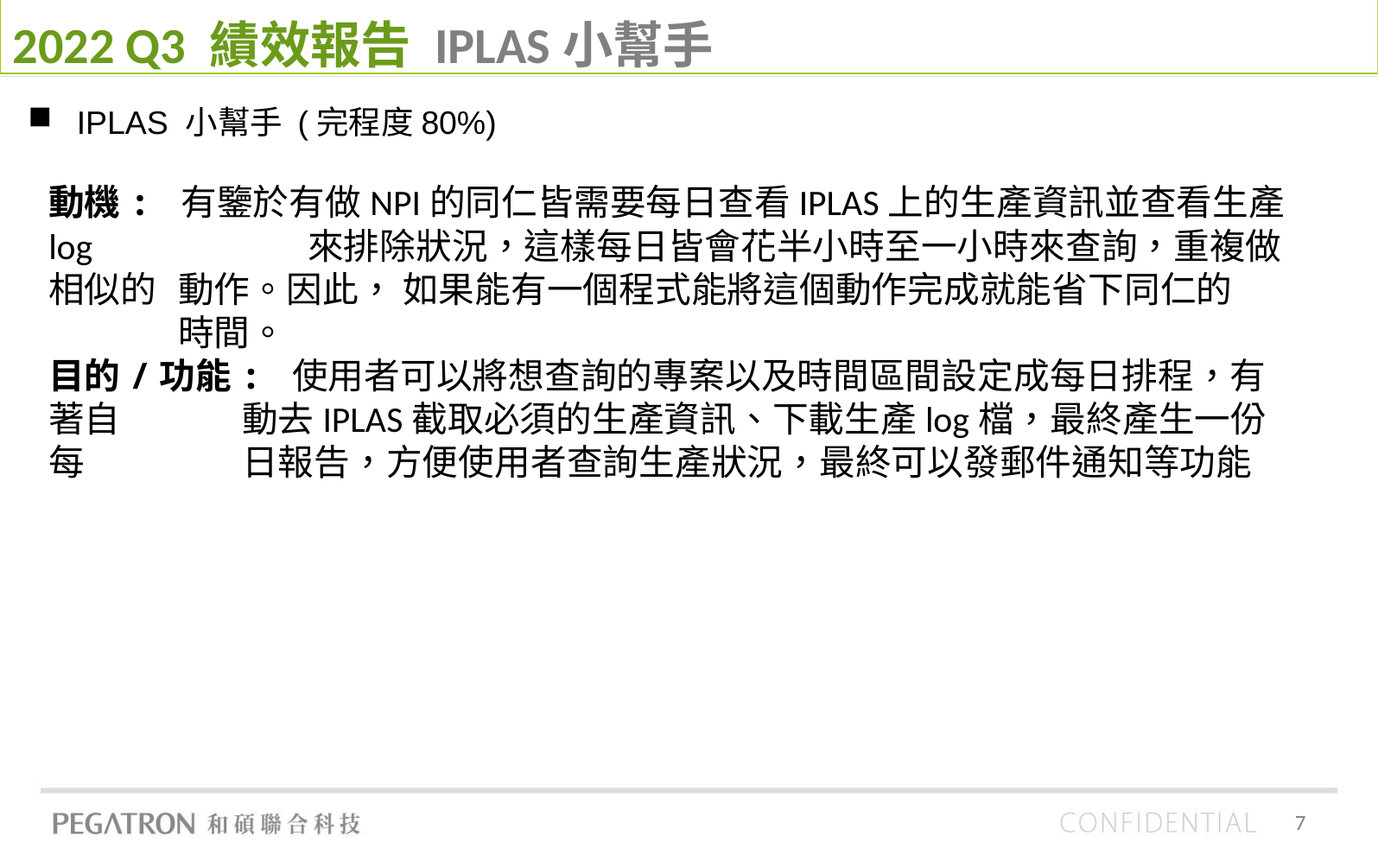

2022 Q3 績效報告 IPLAS小幫手
IPLAS 小幫手 (完程度80%)

動機: 有鑒於有做NPI的同仁皆需要每日查看IPLAS上的生產資訊並查看生產log               	來排除狀況，這樣每日皆會花半小時至一小時來查詢，重複做相似的	動作。因此， 如果能有一個程式能將這個動作完成就能省下同仁的	時間。
目的/功能: 使用者可以將想查詢的專案以及時間區間設定成每日排程，有著自	        動去IPLAS截取必須的生產資訊、下載生產log檔，最終產生一份每  	        日報告，方便使用者查詢生產狀況，最終可以發郵件通知等功能

7